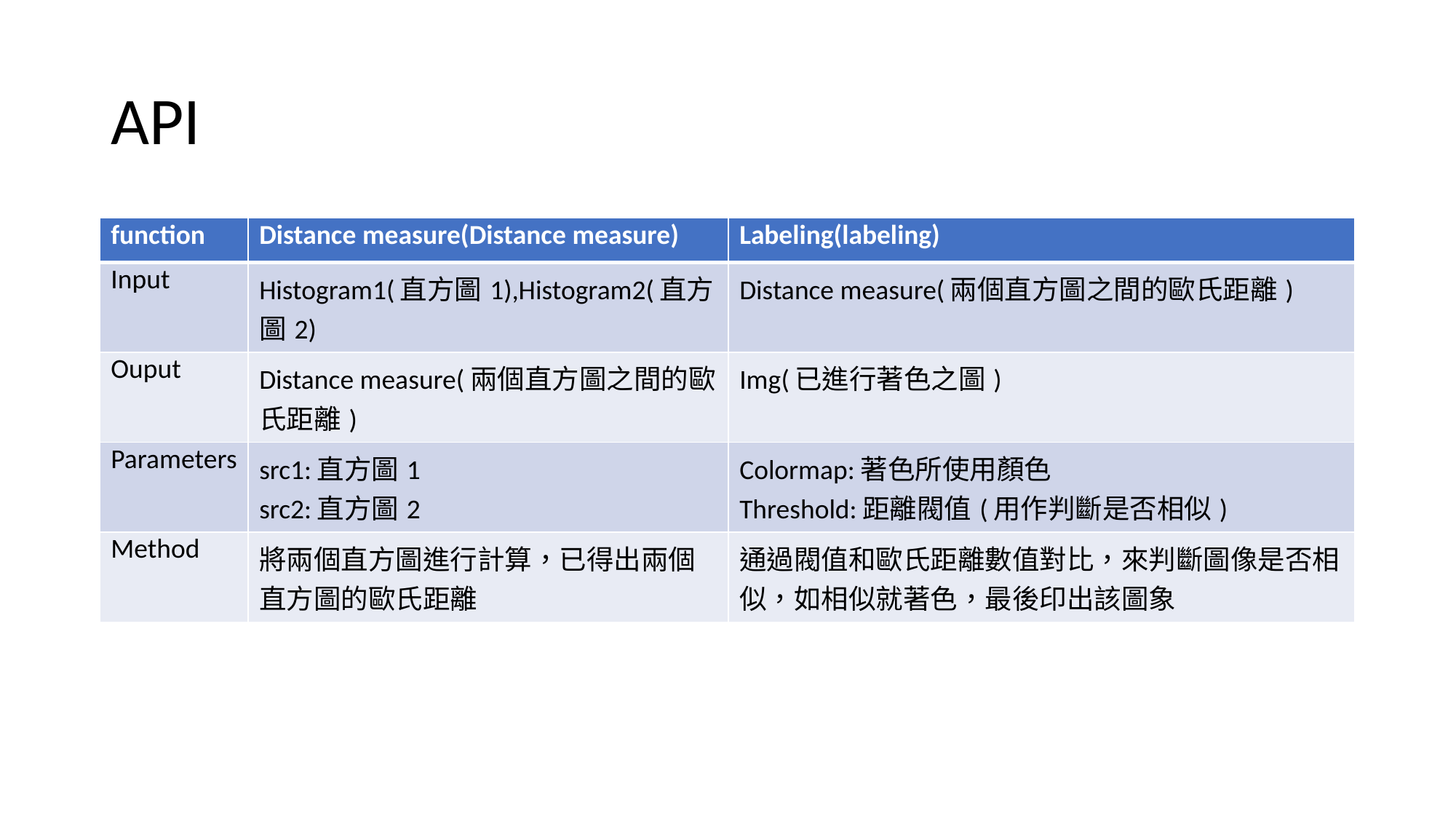

# API
| function | Distance measure(Distance measure) | Labeling(labeling) |
| --- | --- | --- |
| Input | Histogram1(直方圖1),Histogram2(直方圖2) | Distance measure(兩個直方圖之間的歐氏距離) |
| Ouput | Distance measure(兩個直方圖之間的歐氏距離) | Img(已進行著色之圖) |
| Parameters | src1:直方圖1 src2:直方圖2 | Colormap:著色所使用顏色 Threshold:距離閥值(用作判斷是否相似) |
| Method | 將兩個直方圖進行計算，已得出兩個直方圖的歐氏距離 | 通過閥值和歐氏距離數值對比，來判斷圖像是否相似，如相似就著色，最後印出該圖象 |